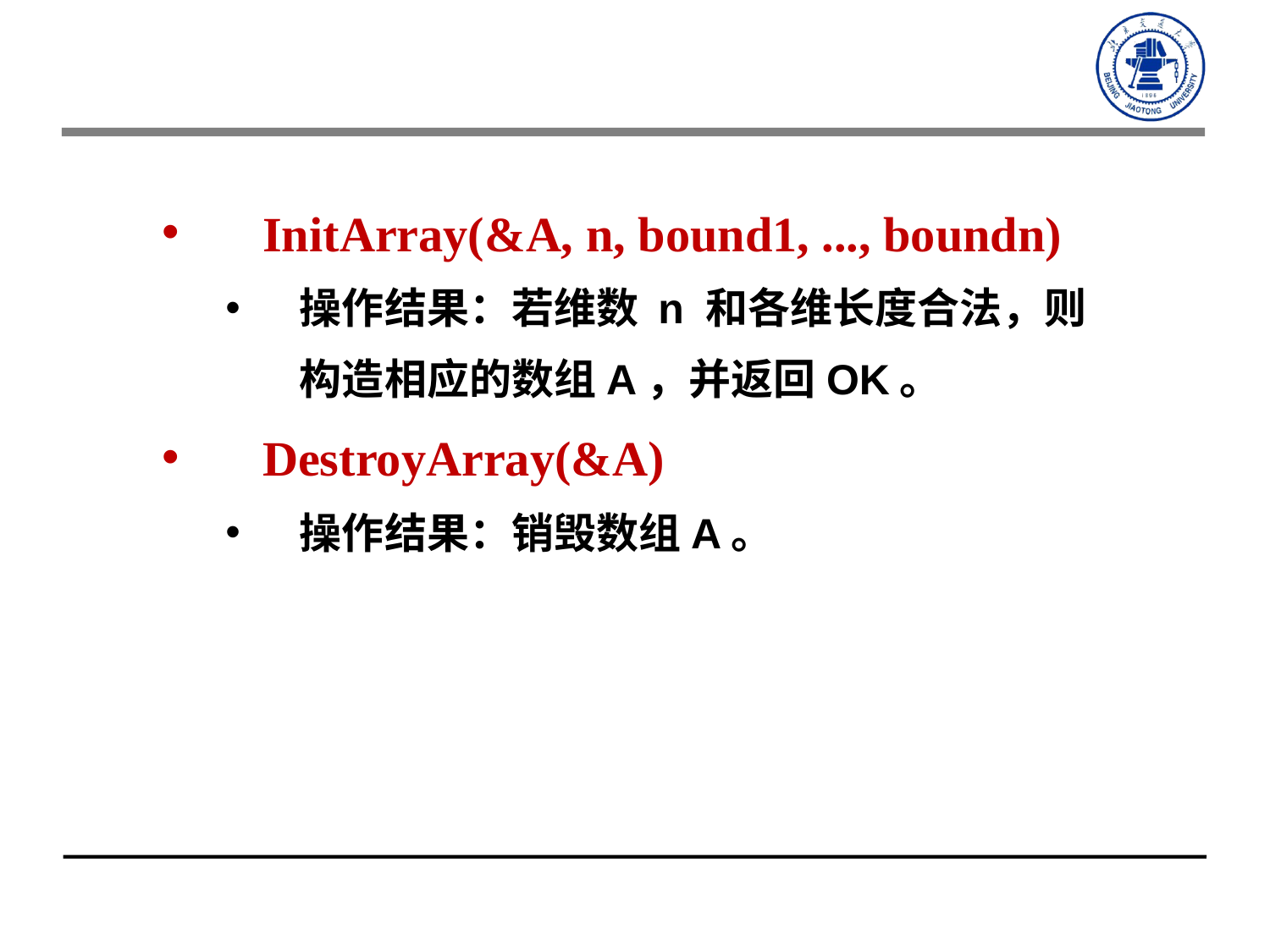

InitArray(&A, n, bound1, ..., boundn)
操作结果：若维数 n 和各维长度合法，则构造相应的数组A，并返回OK。
DestroyArray(&A)
操作结果：销毁数组A。